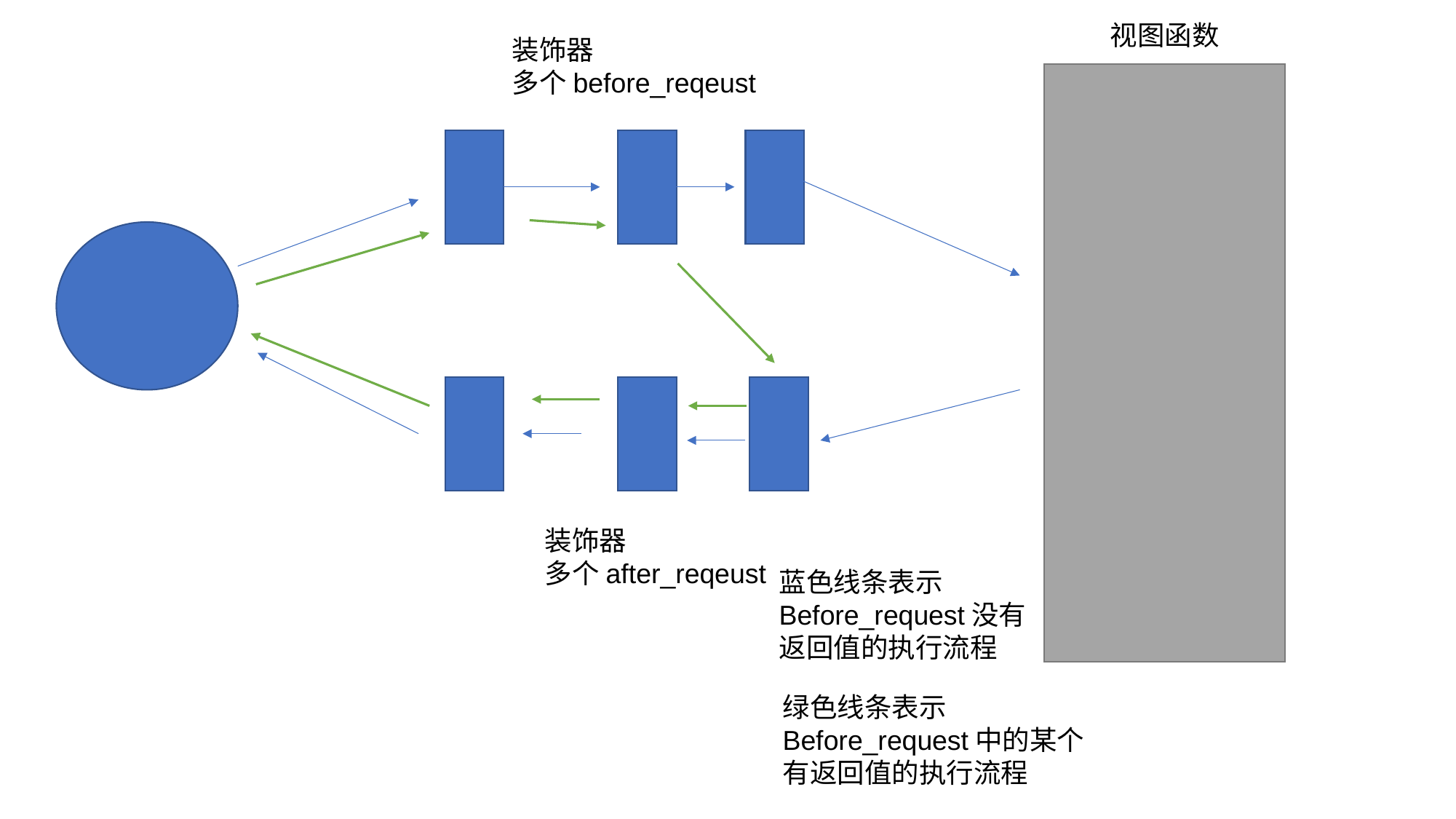

视图函数
装饰器
多个before_reqeust

装饰器
多个after_reqeust
蓝色线条表示
Before_request没有
返回值的执行流程
绿色线条表示
Before_request中的某个
有返回值的执行流程